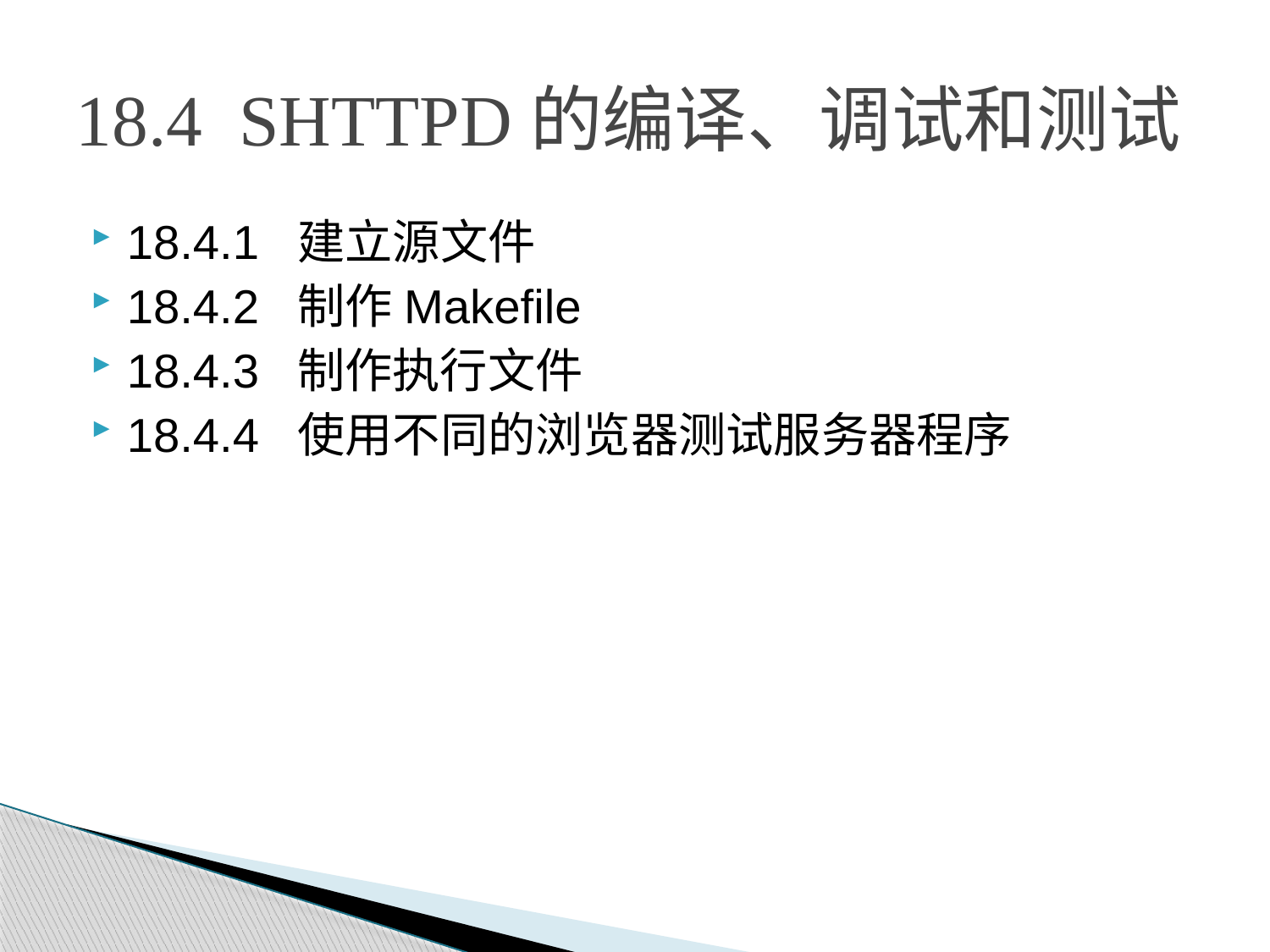

# 18.4  SHTTPD的编译、调试和测试
18.4.1  建立源文件
18.4.2  制作Makefile
18.4.3  制作执行文件
18.4.4  使用不同的浏览器测试服务器程序